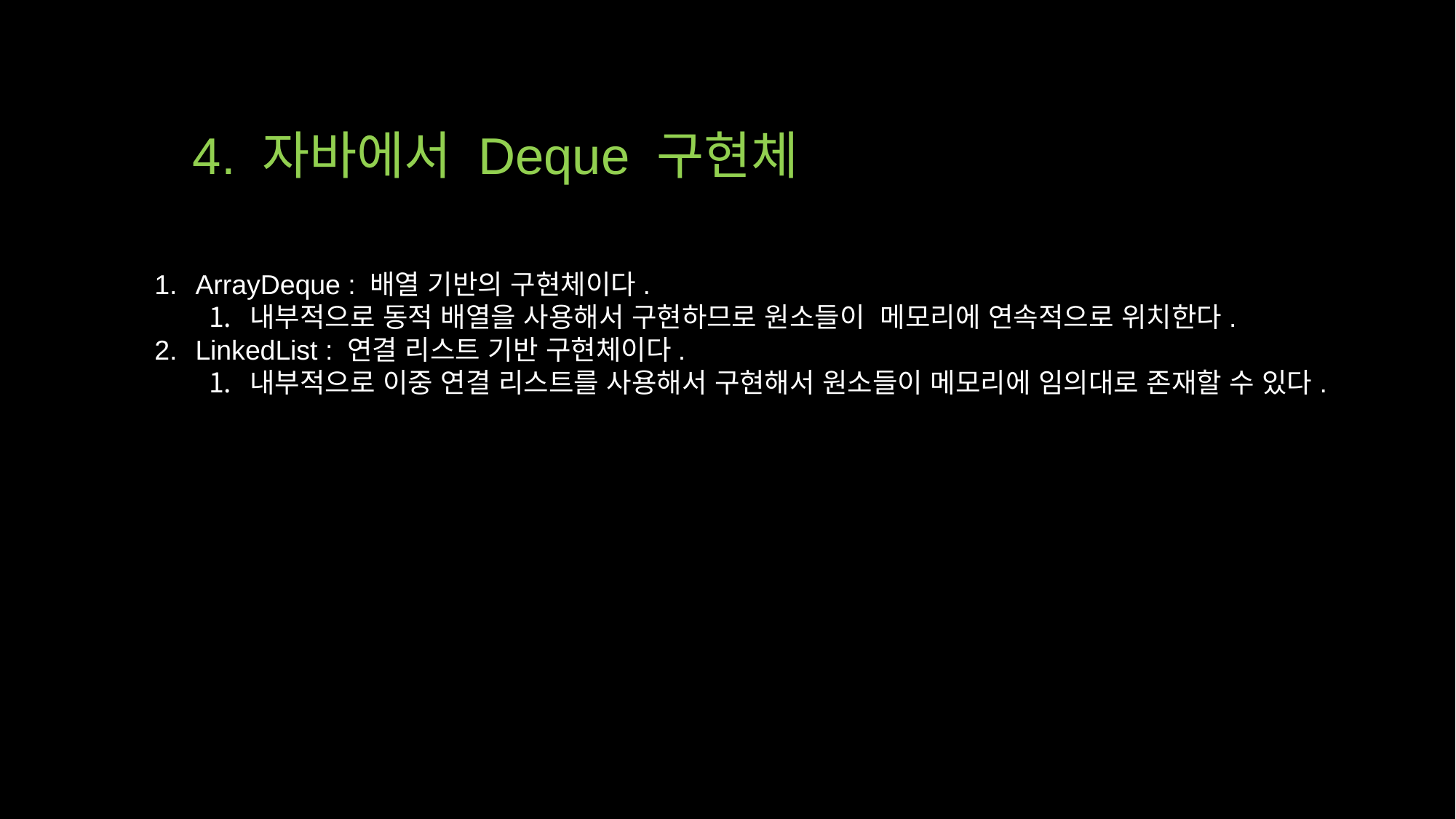

# 4. 자바에서 Deque 구현체

ArrayDeque : 배열 기반의 구현체이다.
내부적으로 동적 배열을 사용해서 구현하므로 원소들이  메모리에 연속적으로 위치한다.
LinkedList : 연결 리스트 기반 구현체이다.
내부적으로 이중 연결 리스트를 사용해서 구현해서 원소들이 메모리에 임의대로 존재할 수 있다.